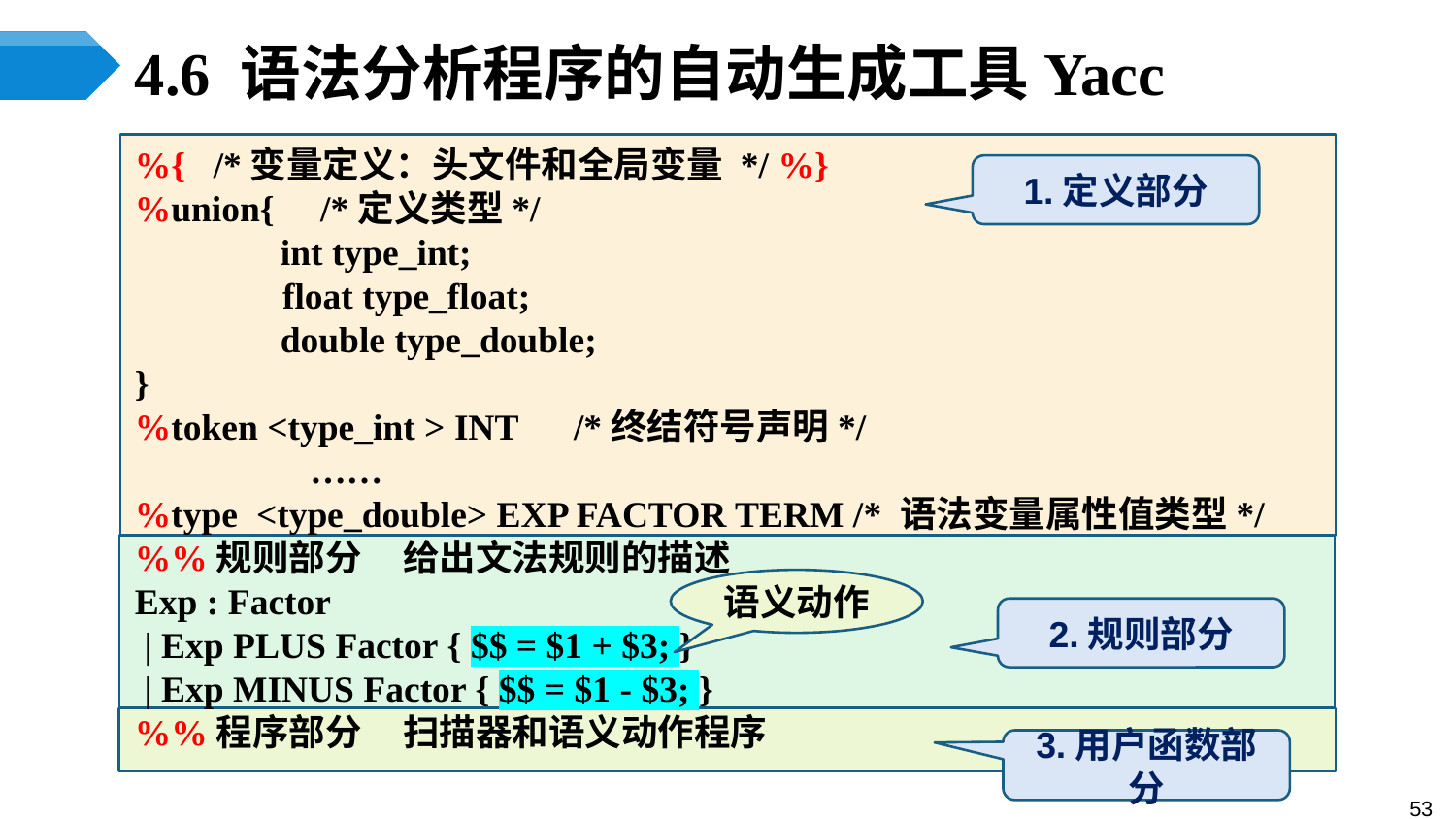

# 4.6 语法分析程序的自动生成工具Yacc

%{   /*变量定义：头文件和全局变量 */ %}
%union{     /*定义类型*/
   	int type_int;
                float type_float;
	double type_double;
}
%token <type_int > INT      /*终结符号声明*/
                   ……
%type  <type_double> EXP FACTOR TERM /* 语法变量属性值类型*/
%%规则部分     给出文法规则的描述
Exp : Factor
 | Exp PLUS Factor { $$ = $1 + $3; }
 | Exp MINUS Factor { $$ = $1 - $3; }
%%程序部分     扫描器和语义动作程序
1.定义部分

语义动作
2.规则部分

3.用户函数部分
53